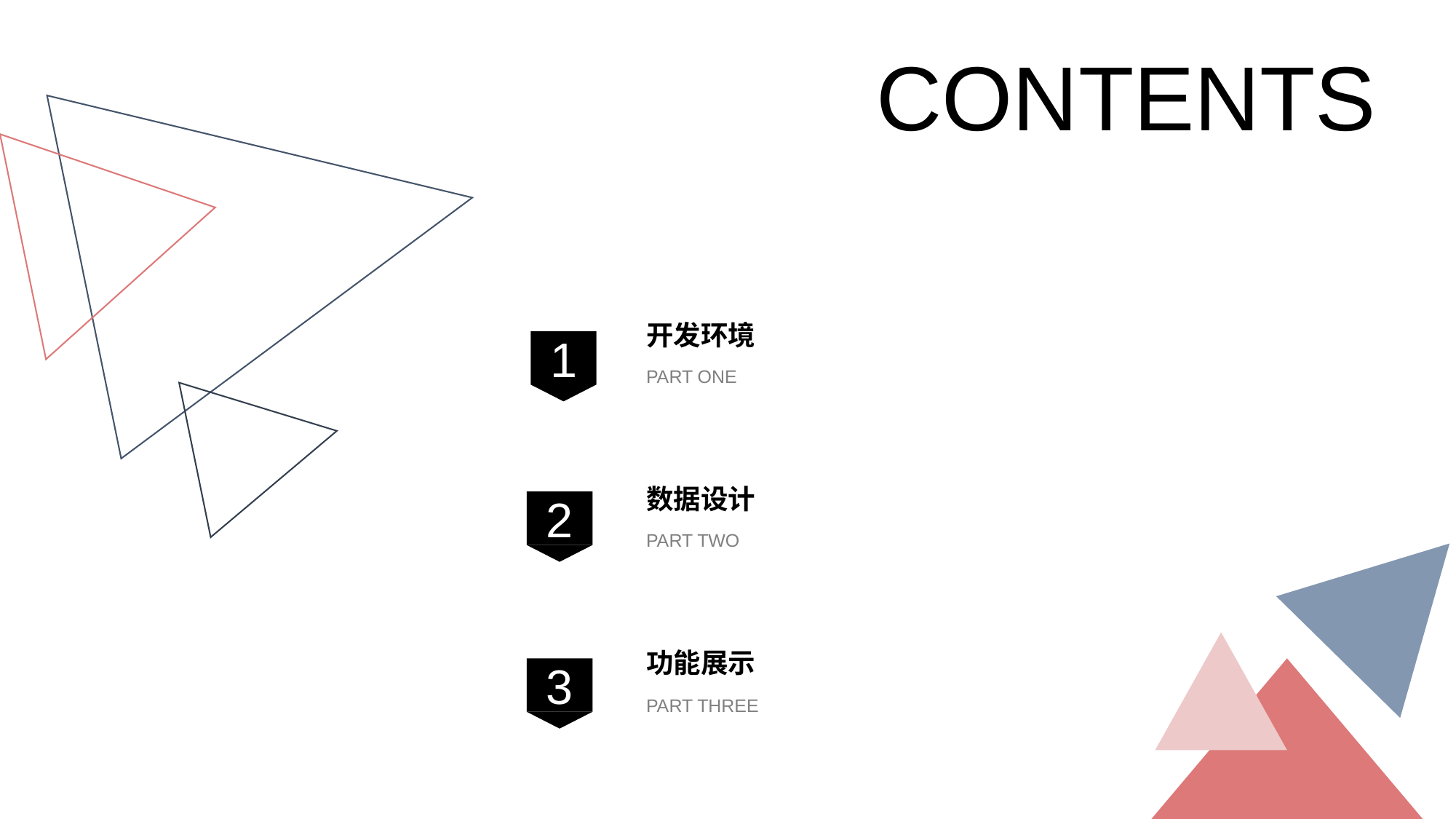

CONTENTS

开发环境
1

PART ONE
数据设计
2

PART TWO

功能展示

3

PART THREE